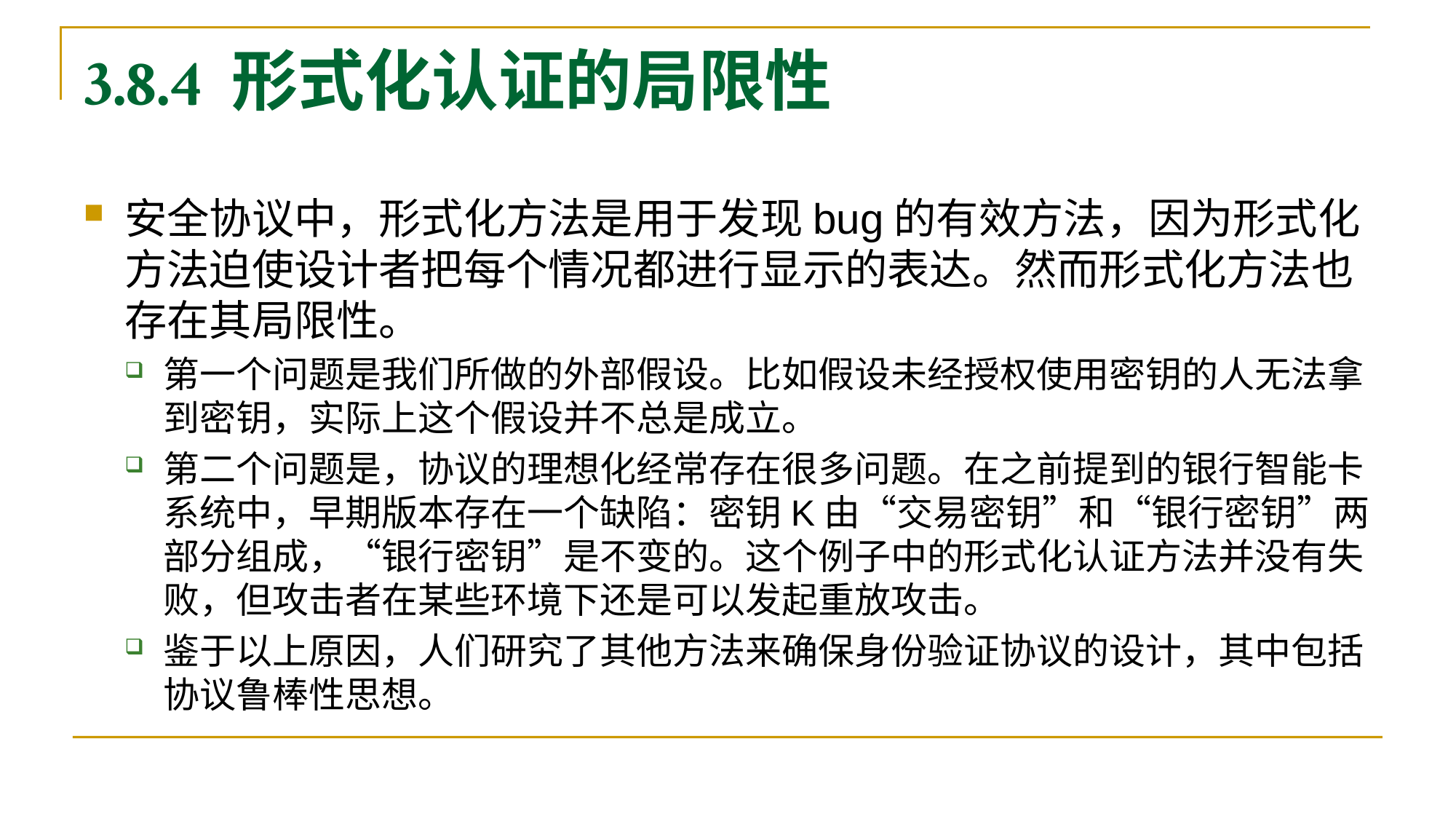

# 3.8.4 形式化认证的局限性
安全协议中，形式化方法是用于发现bug的有效方法，因为形式化方法迫使设计者把每个情况都进行显示的表达。然而形式化方法也存在其局限性。
第一个问题是我们所做的外部假设。比如假设未经授权使用密钥的人无法拿到密钥，实际上这个假设并不总是成立。
第二个问题是，协议的理想化经常存在很多问题。在之前提到的银行智能卡系统中，早期版本存在一个缺陷：密钥K由“交易密钥”和“银行密钥”两部分组成，“银行密钥”是不变的。这个例子中的形式化认证方法并没有失败，但攻击者在某些环境下还是可以发起重放攻击。
鉴于以上原因，人们研究了其他方法来确保身份验证协议的设计，其中包括协议鲁棒性思想。